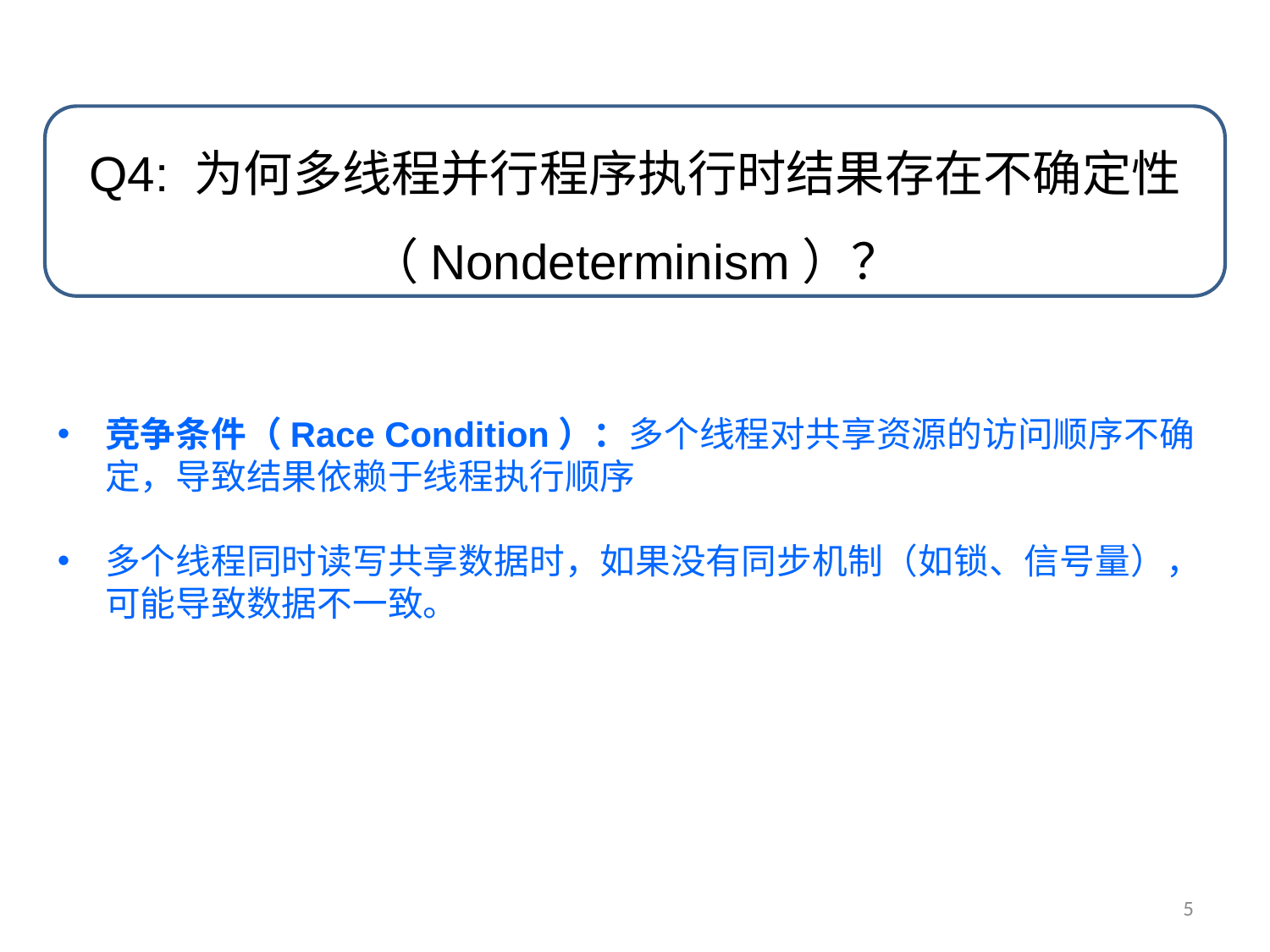

Q4: 为何多线程并行程序执行时结果存在不确定性（Nondeterminism）？
竞争条件（Race Condition）：多个线程对共享资源的访问顺序不确定，导致结果依赖于线程执行顺序

多个线程同时读写共享数据时，如果没有同步机制（如锁、信号量），可能导致数据不一致。

5